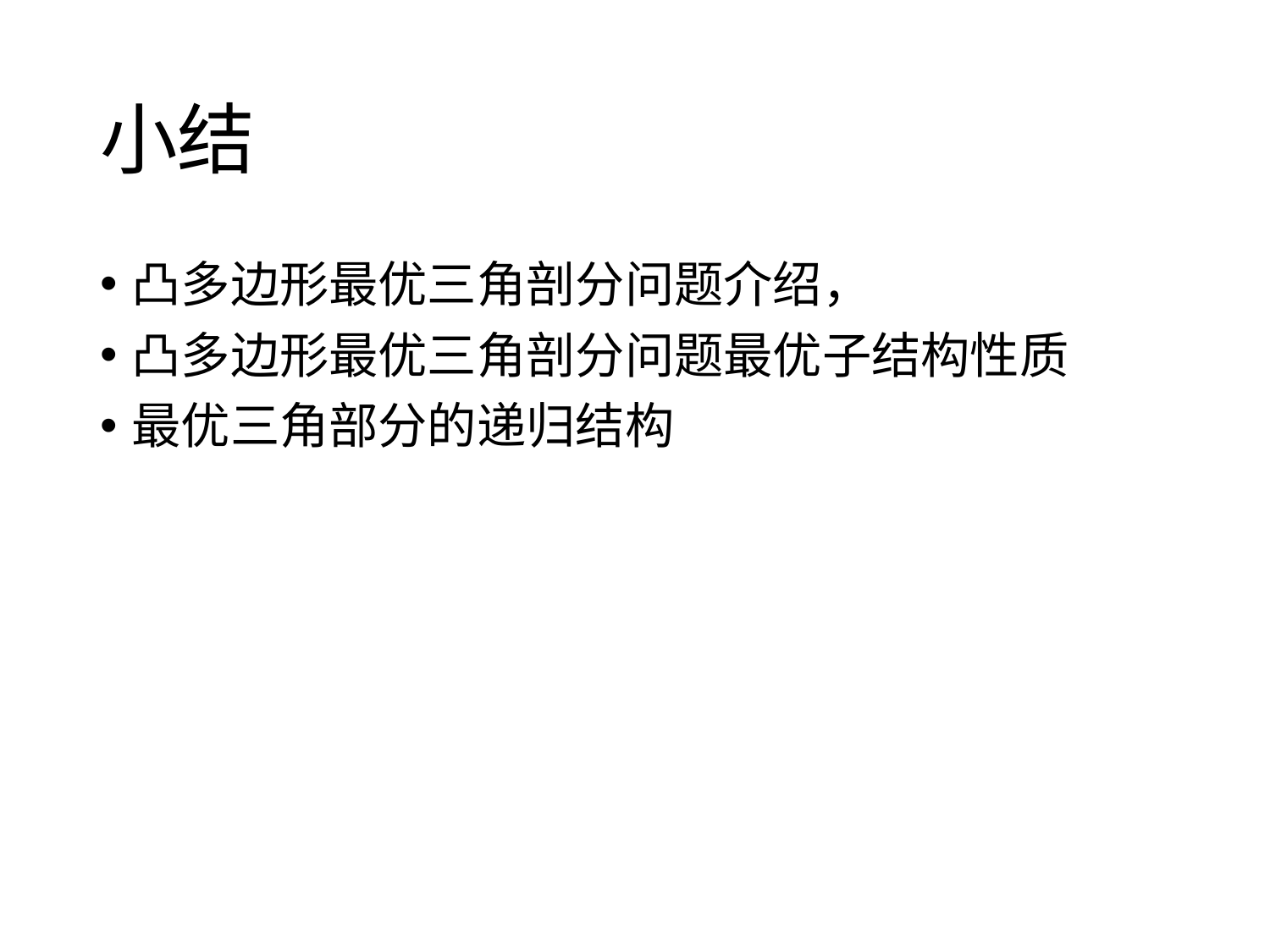

# 小结
凸多边形最优三角剖分问题介绍，
凸多边形最优三角剖分问题最优子结构性质
最优三角部分的递归结构